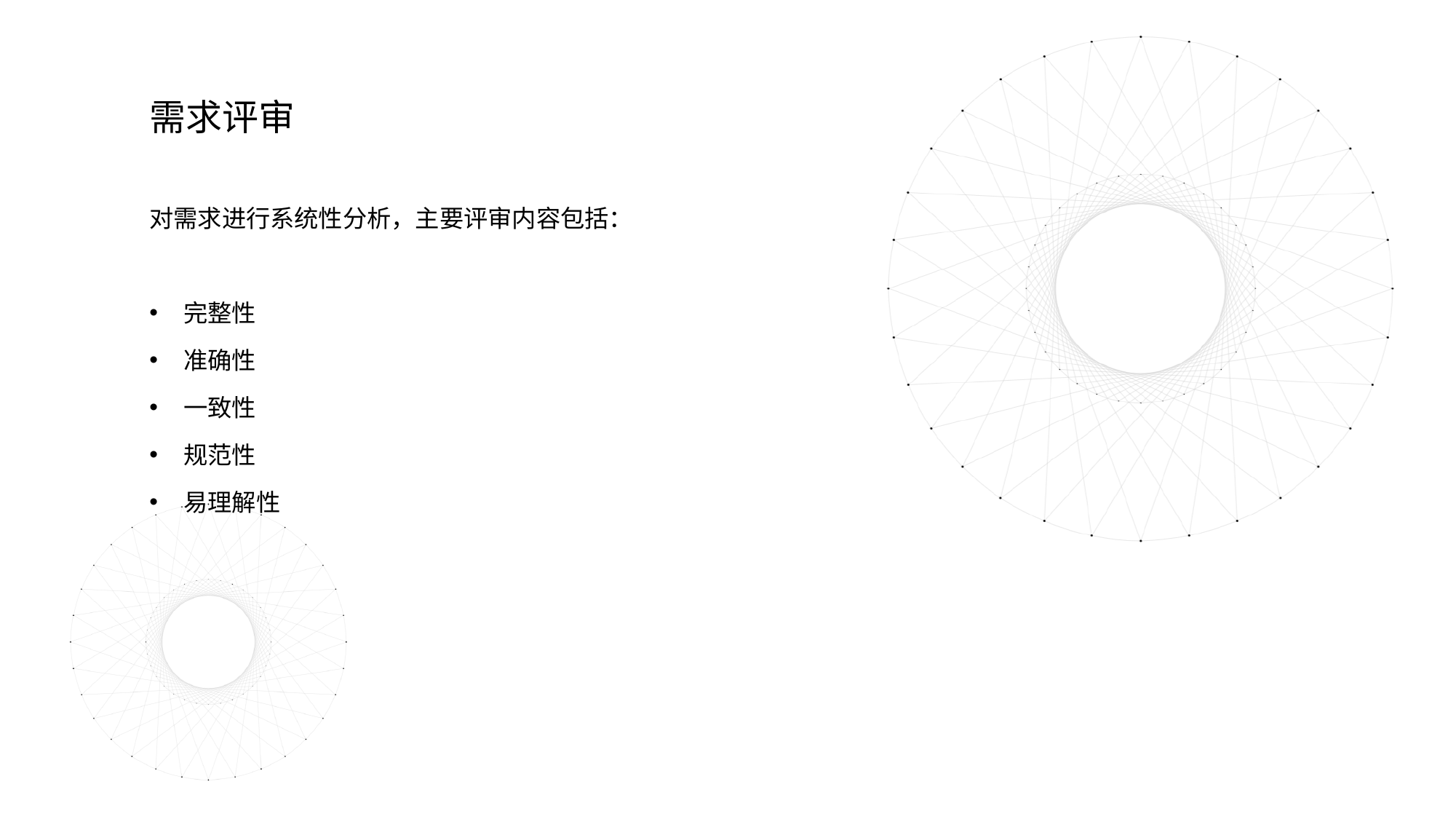

需求评审
对需求进行系统性分析，主要评审内容包括：

完整性
准确性
一致性
规范性
易理解性